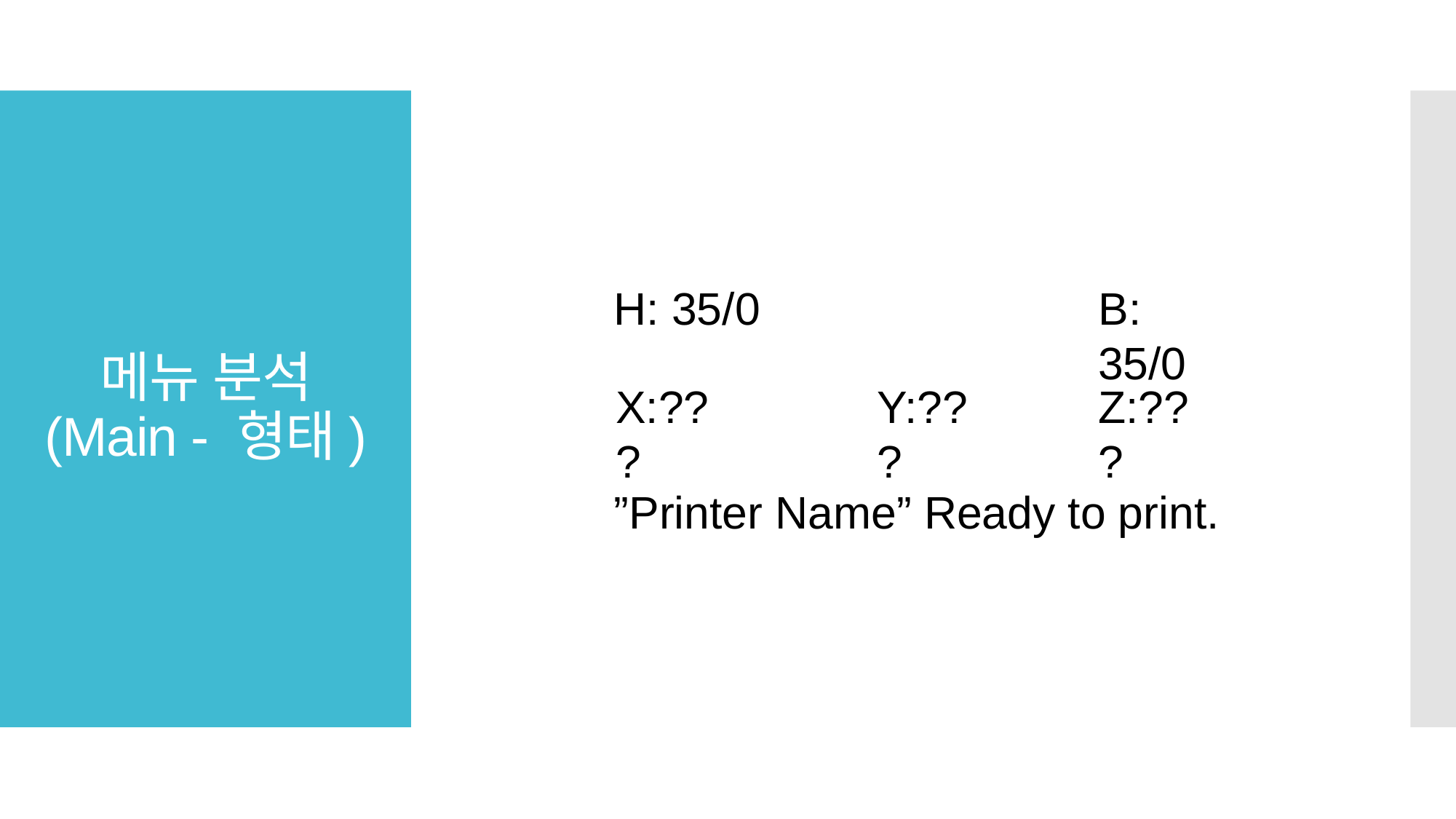

# 메뉴 분석 (Main - 형태)
H: 35/0
B: 35/0
X:???
Y:???
Z:???
”Printer Name” Ready to print.